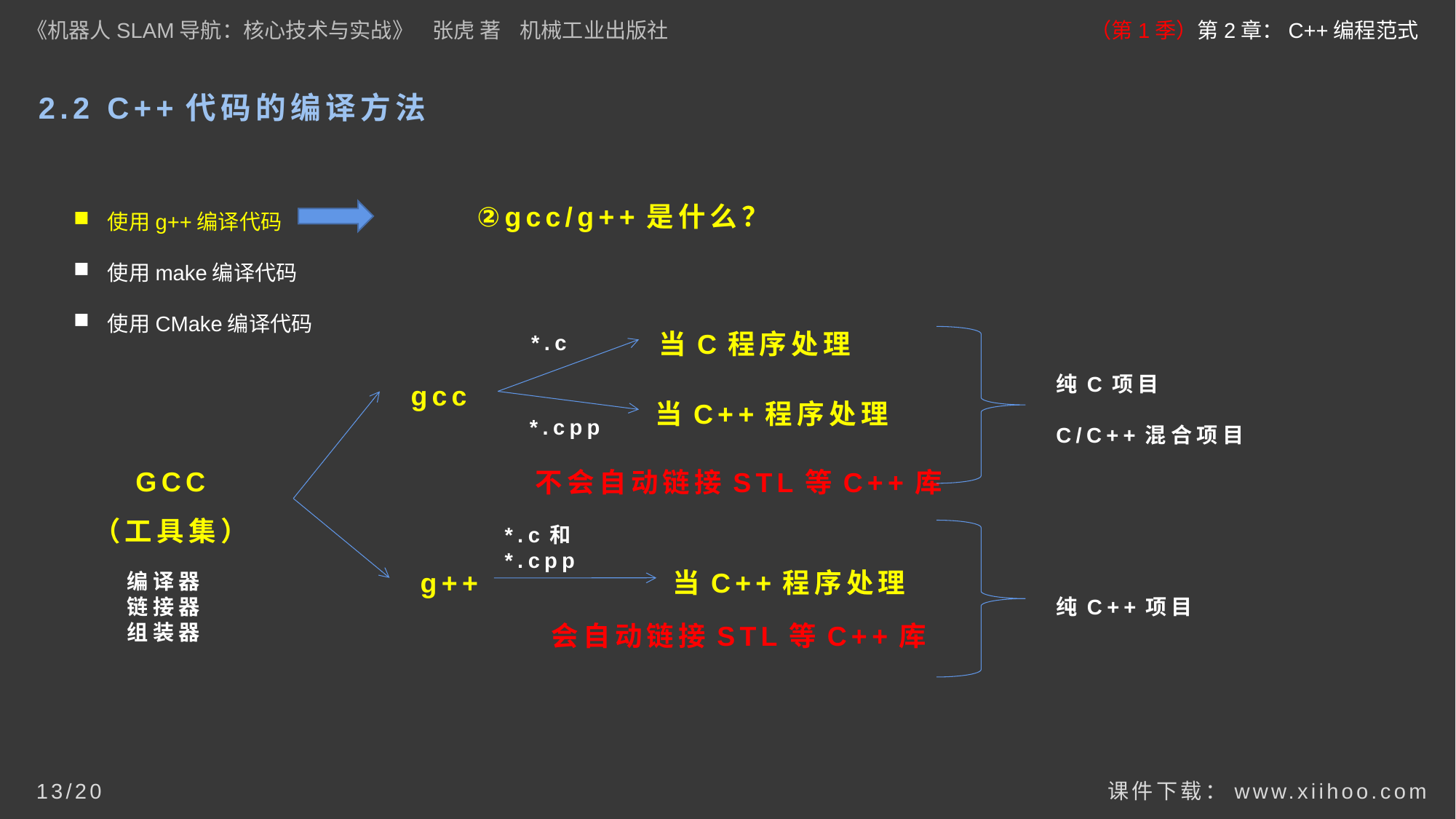

《机器人SLAM导航：核心技术与实战》    张虎 著    机械工业出版社
（第1季）第2章：C++编程范式
# 2.2 C++代码的编译方法
使用g++编译代码
使用make编译代码
使用CMake编译代码
②gcc/g++是什么？

*.c
当C程序处理

纯C项目

C/C++混合项目
gcc
当C++程序处理
*.cpp
GCC
（工具集）
不会自动链接STL等C++库

*.c和*.cpp
编译器
链接器
组装器
g++
当C++程序处理
纯C++项目
会自动链接STL等C++库
课件下载：www.xiihoo.com
13/20